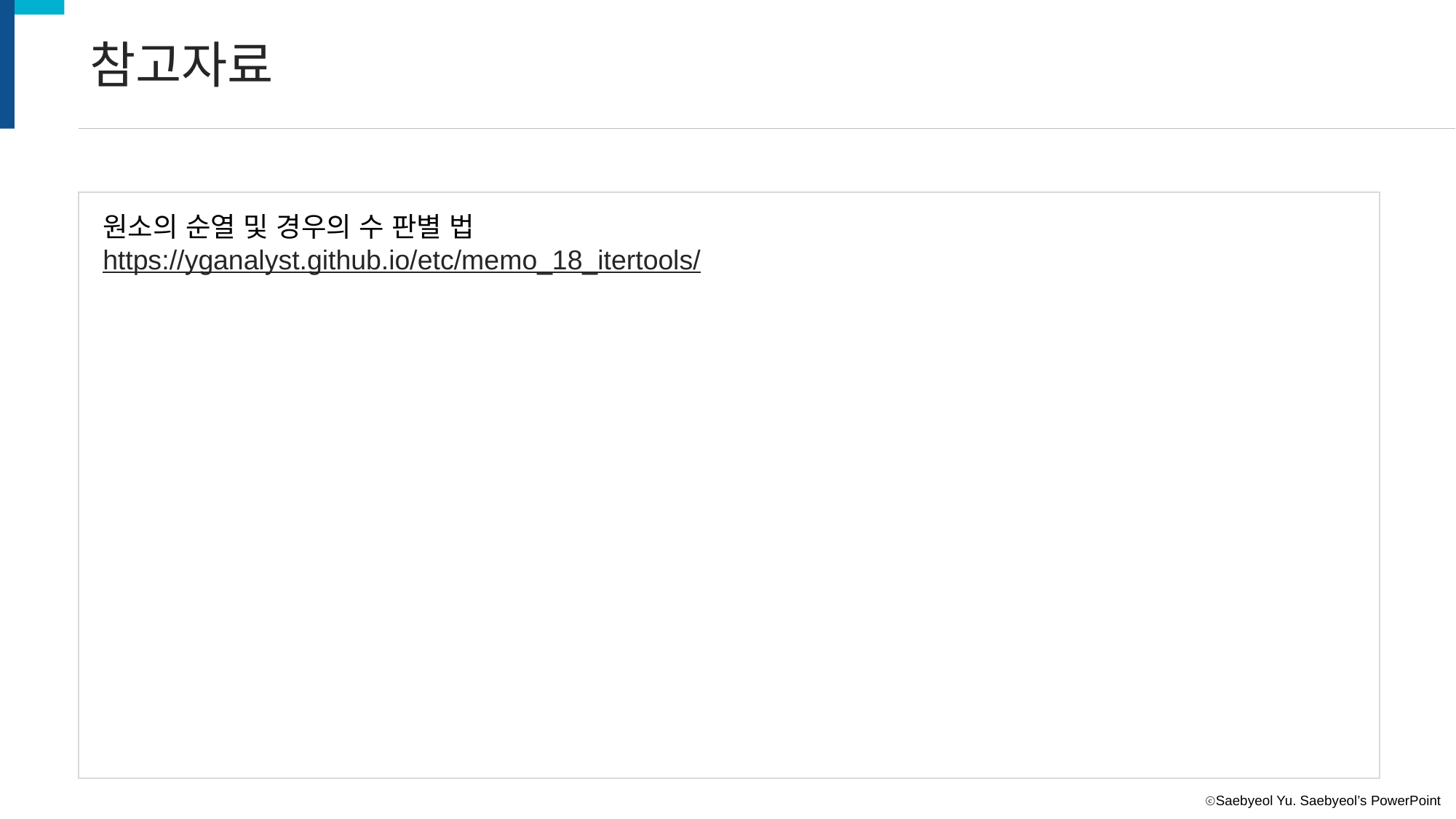

참고자료

원소의 순열 및 경우의 수 판별 법
https://yganalyst.github.io/etc/memo_18_itertools/